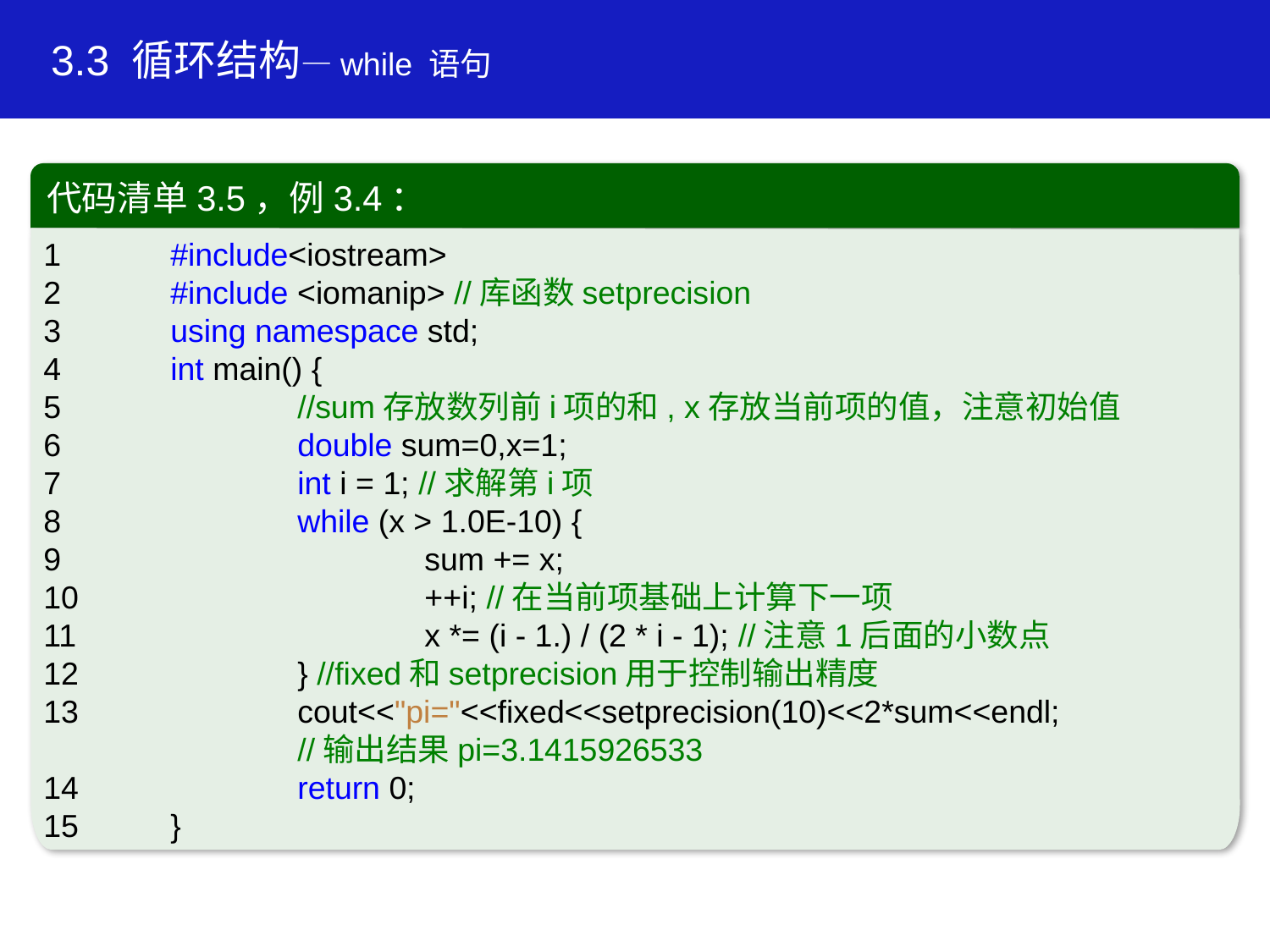

# 3.3 循环结构—while 语句
代码清单3.5，例3.4：
1 	#include<iostream>
2 	#include <iomanip> //库函数setprecision
3 	using namespace std;
4 	int main() {
5 		//sum存放数列前i项的和, x存放当前项的值，注意初始值
6 		double sum=0,x=1;
7 		int i = 1; //求解第i项
8 		while (x > 1.0E-10) {
9 			sum += x;
10 			++i; //在当前项基础上计算下一项
11 			x *= (i - 1.) / (2 * i - 1); //注意1后面的小数点
12 		} //fixed和setprecision用于控制输出精度
13 		cout<<"pi="<<fixed<<setprecision(10)<<2*sum<<endl;
		//输出结果pi=3.1415926533
14 		return 0;
15 	}
30